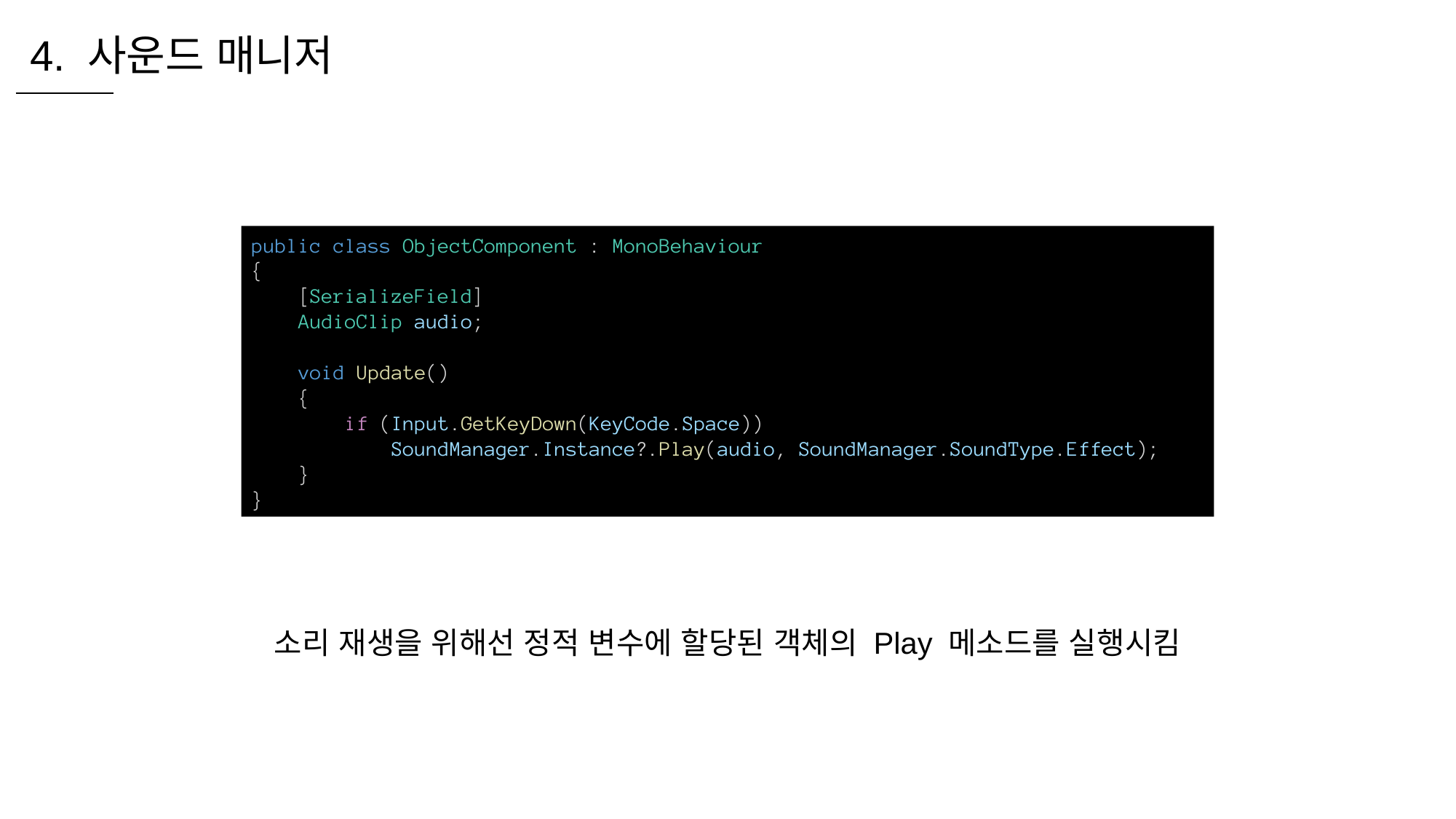

4. 사운드 매니저
public class ObjectComponent : MonoBehaviour
{
    [SerializeField]
    AudioClip audio;
    void Update()
    {
        if (Input.GetKeyDown(KeyCode.Space))
            SoundManager.Instance?.Play(audio, SoundManager.SoundType.Effect);
    }
}
소리 재생을 위해선 정적 변수에 할당된 객체의 Play 메소드를 실행시킴